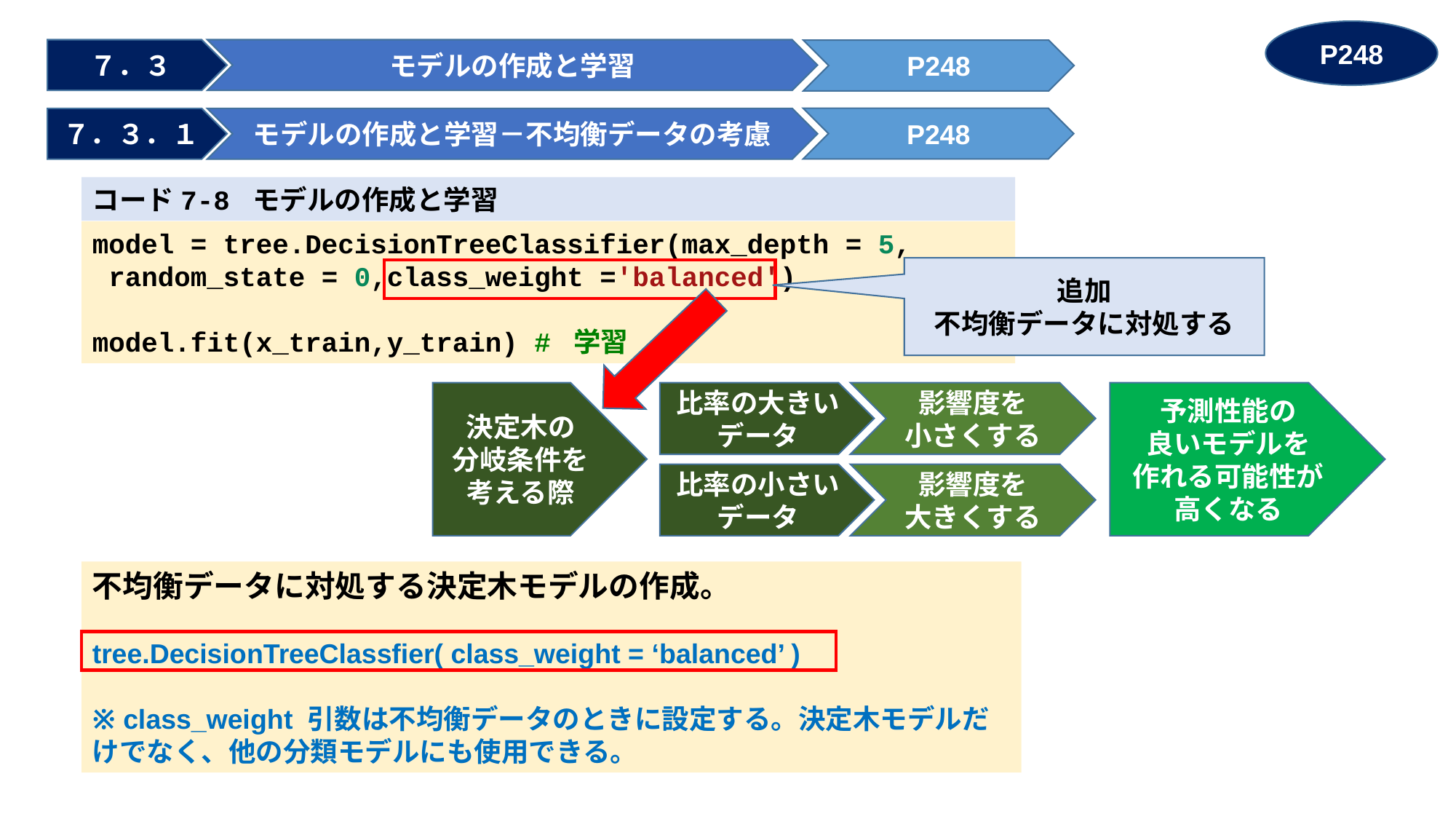

P248
７．３
モデルの作成と学習
P248
P248
７．３．１
モデルの作成と学習－不均衡データの考慮
コード7-8 モデルの作成と学習
model = tree.DecisionTreeClassifier(max_depth = 5,
 random_state = 0,class_weight ='balanced')
model.fit(x_train,y_train) # 学習
追加
不均衡データに対処する

決定木の
分岐条件を
考える際
影響度を
小さくする
予測性能の
良いモデルを
作れる可能性が高くなる
比率の大きいデータ
比率の小さい
データ
影響度を
大きくする
不均衡データに対処する決定木モデルの作成。

tree.DecisionTreeClassfier( class_weight = ‘balanced’ )

※ class_weight 引数は不均衡データのときに設定する。決定木モデルだけでなく、他の分類モデルにも使用できる。